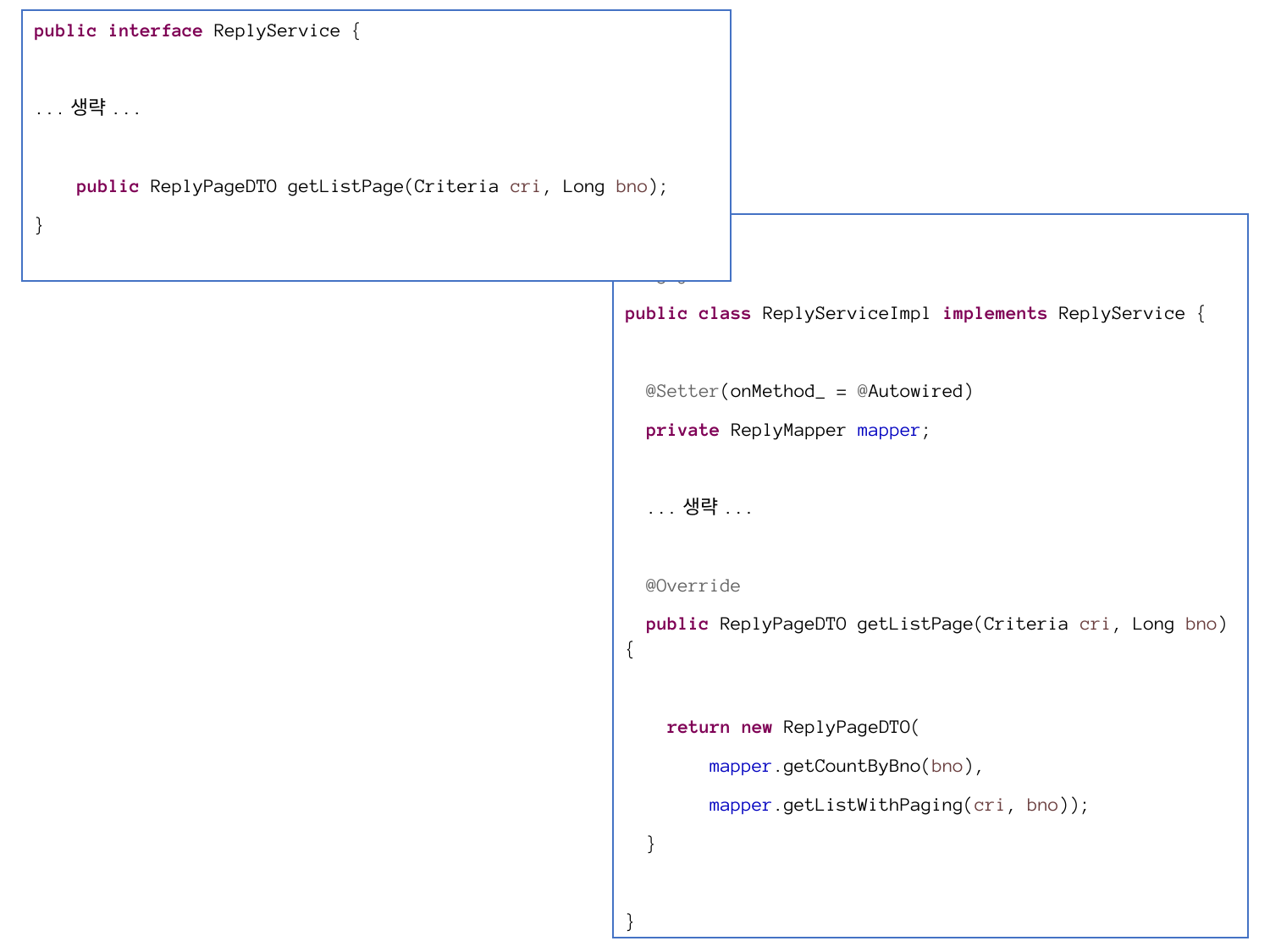

public interface ReplyService {

...생략...

    public ReplyPageDTO getListPage(Criteria cri, Long bno);
}

#

@Service
@Log4j
public class ReplyServiceImpl implements ReplyService {

  @Setter(onMethod_ = @Autowired)
  private ReplyMapper mapper;

  ...생략...

  @Override
  public ReplyPageDTO getListPage(Criteria cri, Long bno) {

    return new ReplyPageDTO(
        mapper.getCountByBno(bno),
        mapper.getListWithPaging(cri, bno));
  }

}